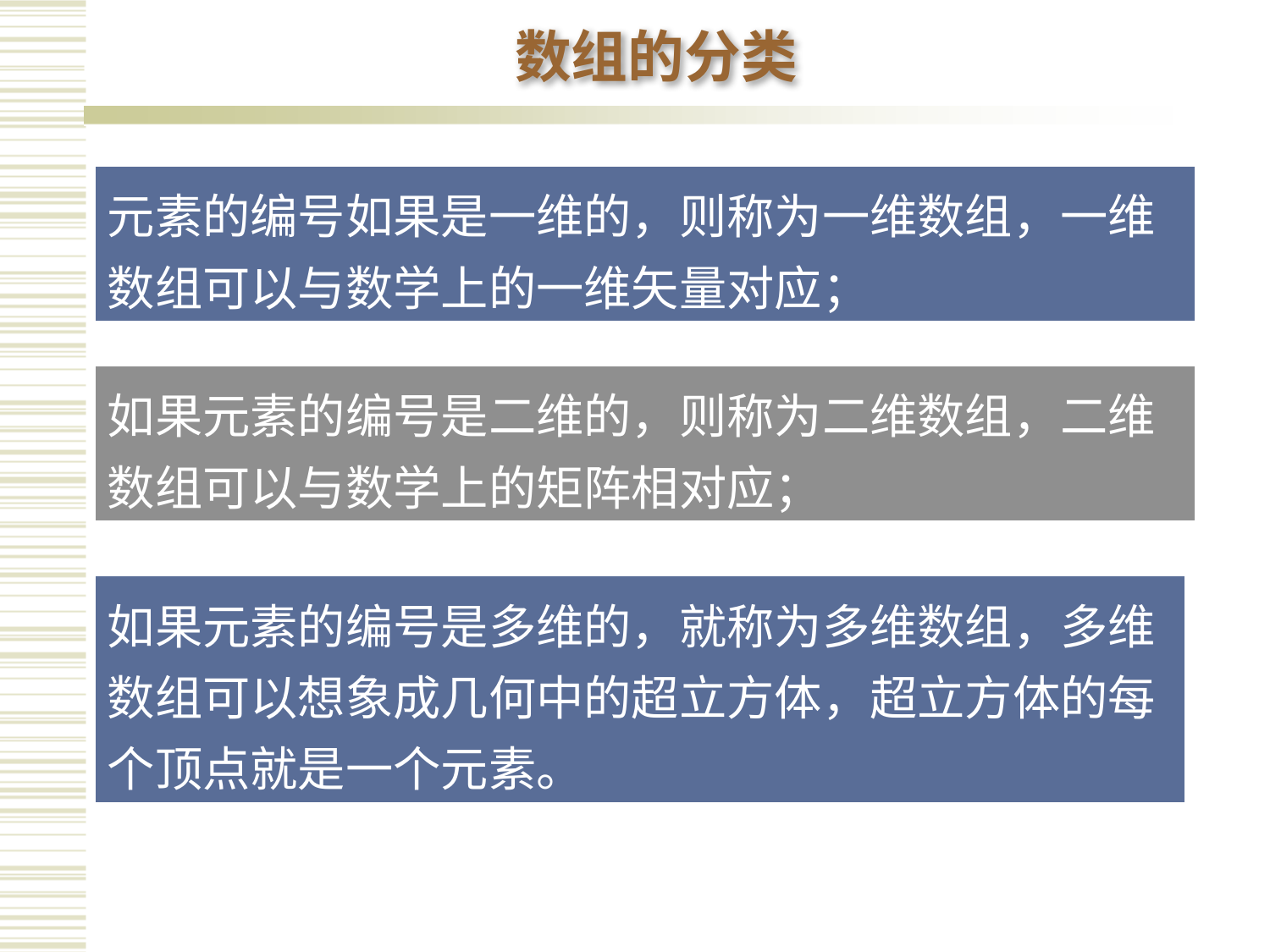

数组的分类

元素的编号如果是一维的，则称为一维数组，一维数组可以与数学上的一维矢量对应；
如果元素的编号是二维的，则称为二维数组，二维数组可以与数学上的矩阵相对应；
如果元素的编号是多维的，就称为多维数组，多维数组可以想象成几何中的超立方体，超立方体的每个顶点就是一个元素。